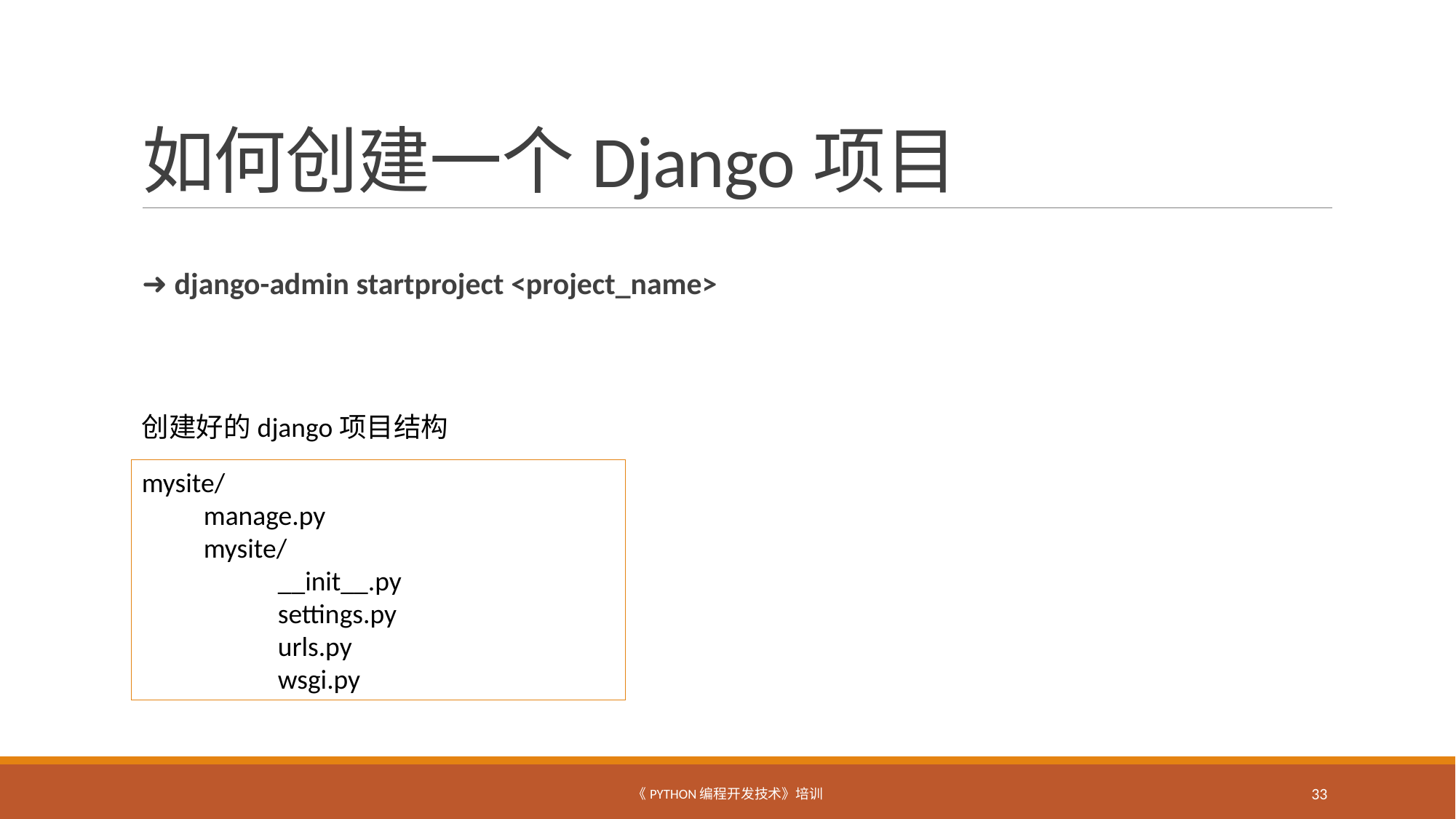

# 如何创建一个Django项目
➜ django-admin startproject <project_name>

创建好的django项目结构
mysite/
          manage.py
          mysite/
                      __init__.py
                      settings.py
                      urls.py
                      wsgi.py
《Python编程开发技术》培训
33